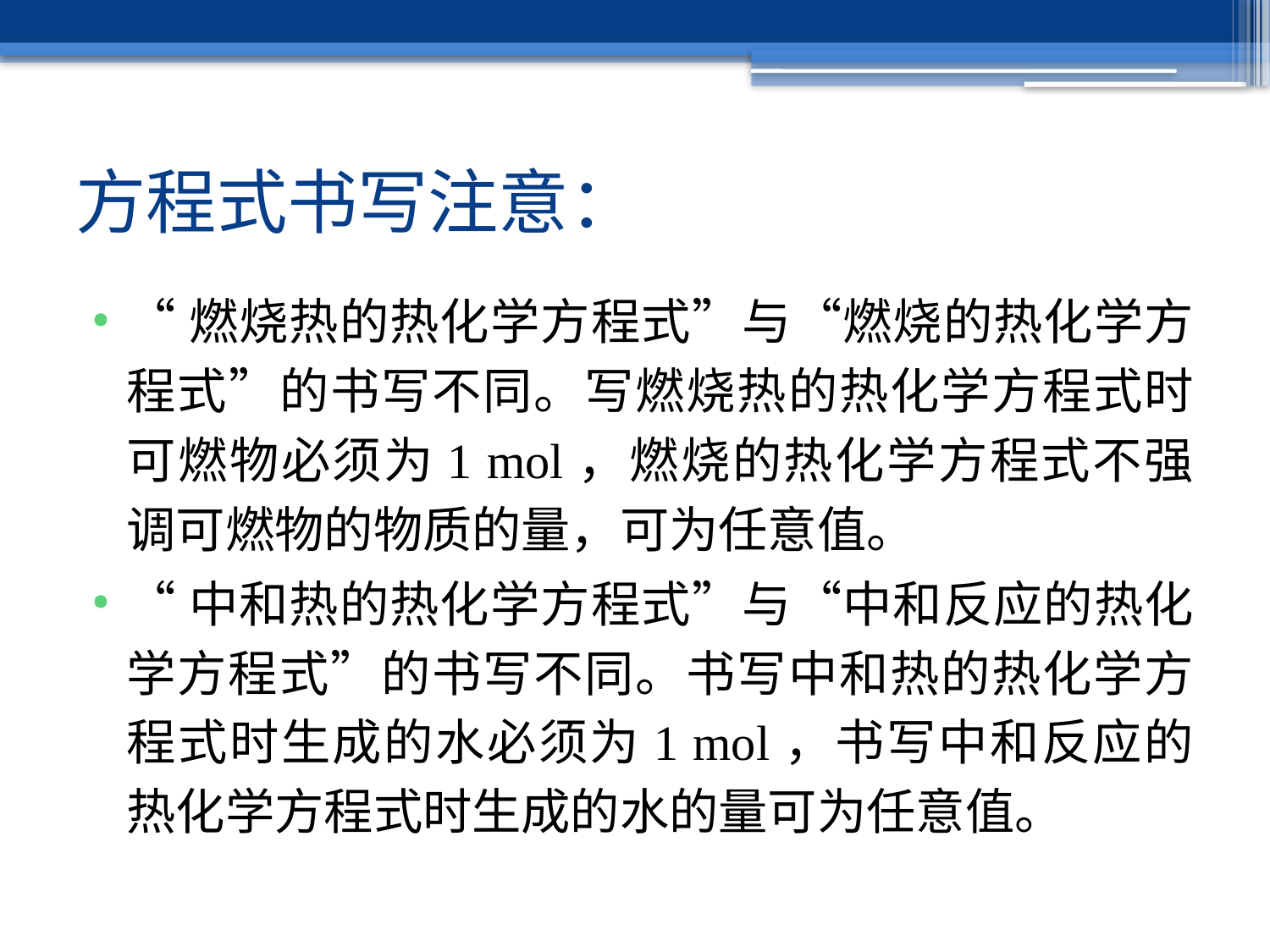

# 方程式书写注意：
“燃烧热的热化学方程式”与“燃烧的热化学方程式”的书写不同。写燃烧热的热化学方程式时可燃物必须为1 mol，燃烧的热化学方程式不强调可燃物的物质的量，可为任意值。
“中和热的热化学方程式”与“中和反应的热化学方程式”的书写不同。书写中和热的热化学方程式时生成的水必须为1 mol，书写中和反应的热化学方程式时生成的水的量可为任意值。